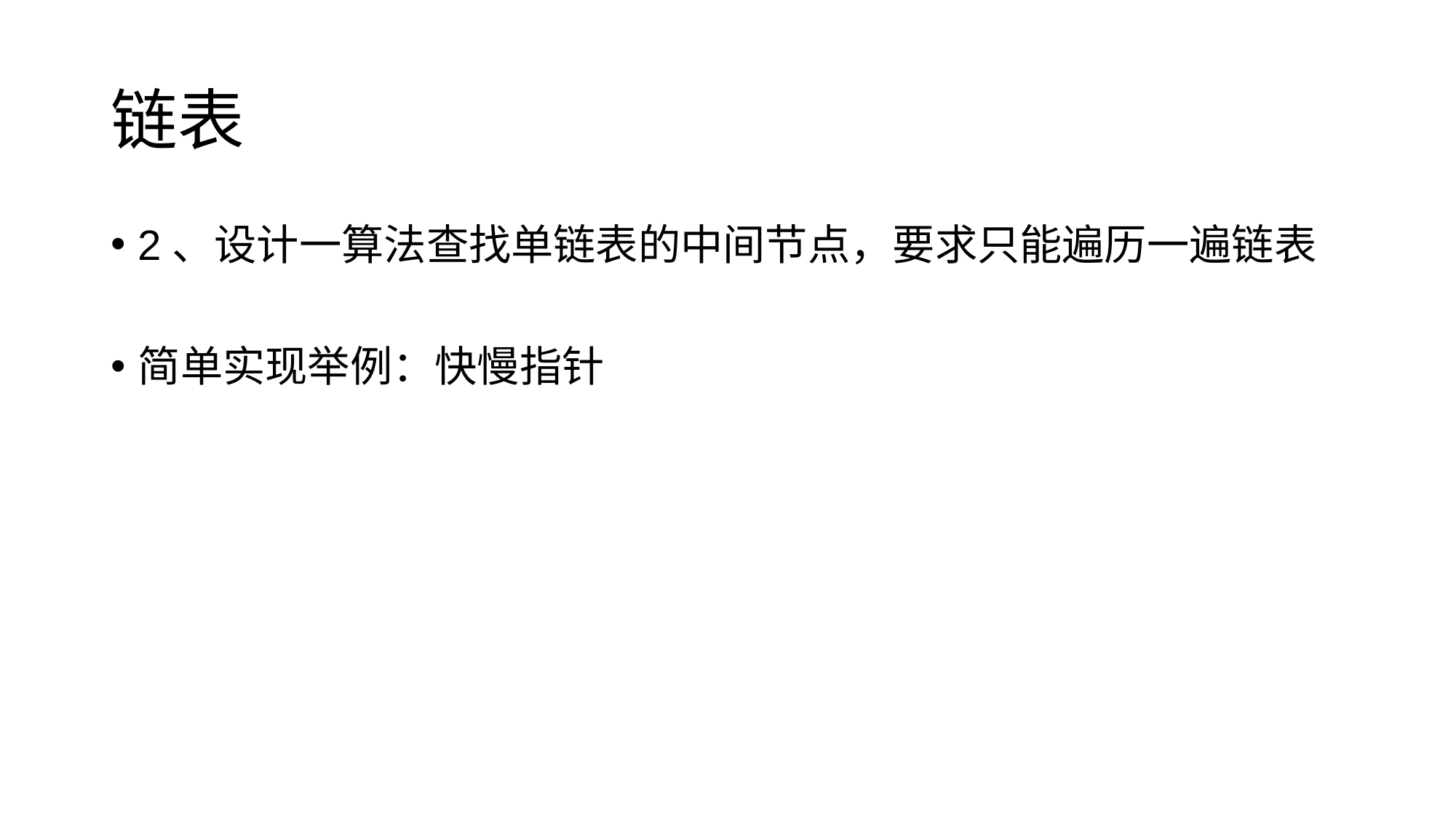

# 链表
2、设计一算法查找单链表的中间节点，要求只能遍历一遍链表

简单实现举例：快慢指针